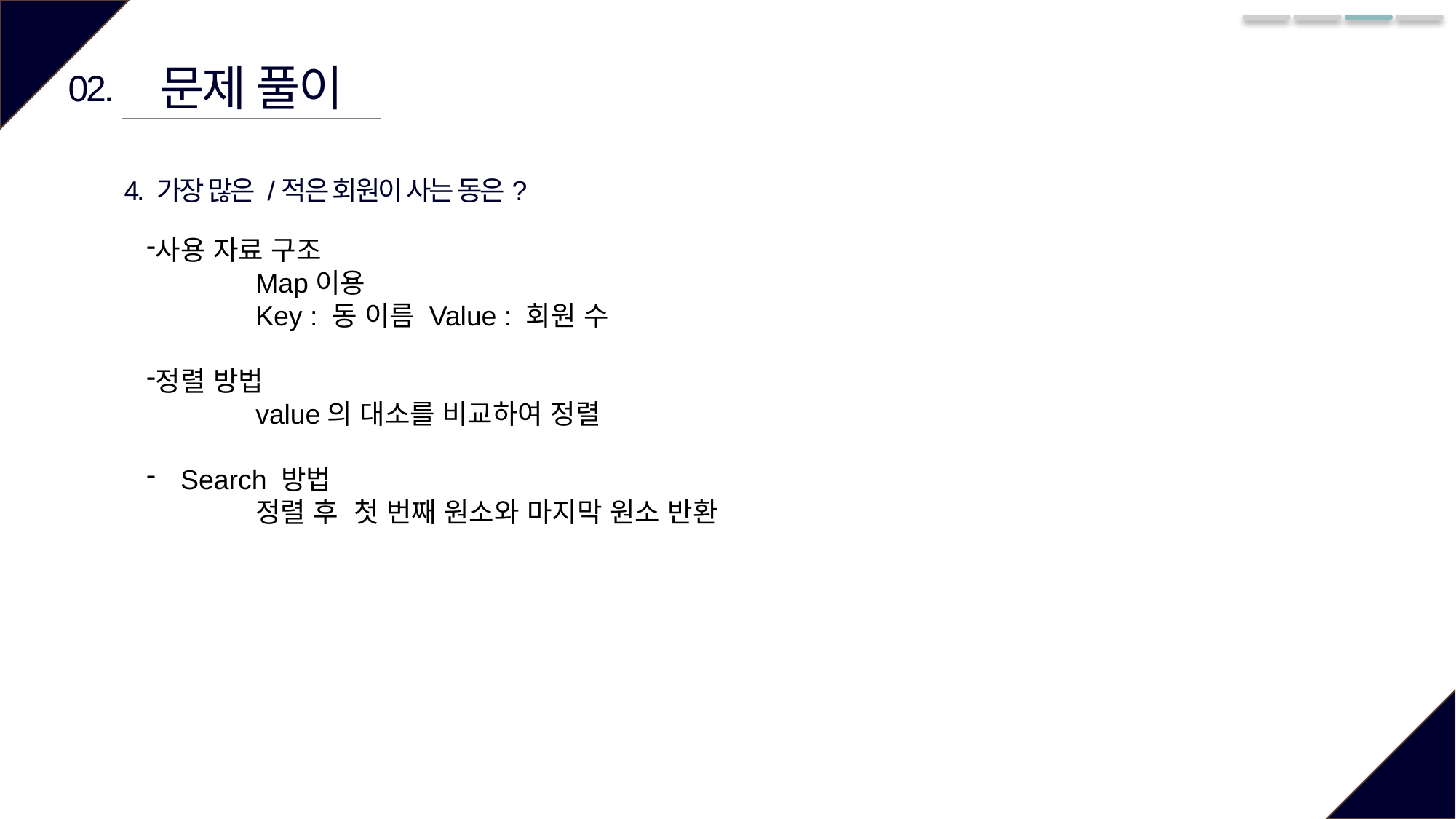

문제 풀이
02.
4. 가장 많은 /적은 회원이 사는 동은?
사용 자료 구조
	Map이용
    	Key : 동 이름 Value : 회원 수

정렬 방법
	value의 대소를 비교하여 정렬

Search 방법
	정렬 후  첫 번째 원소와 마지막 원소 반환